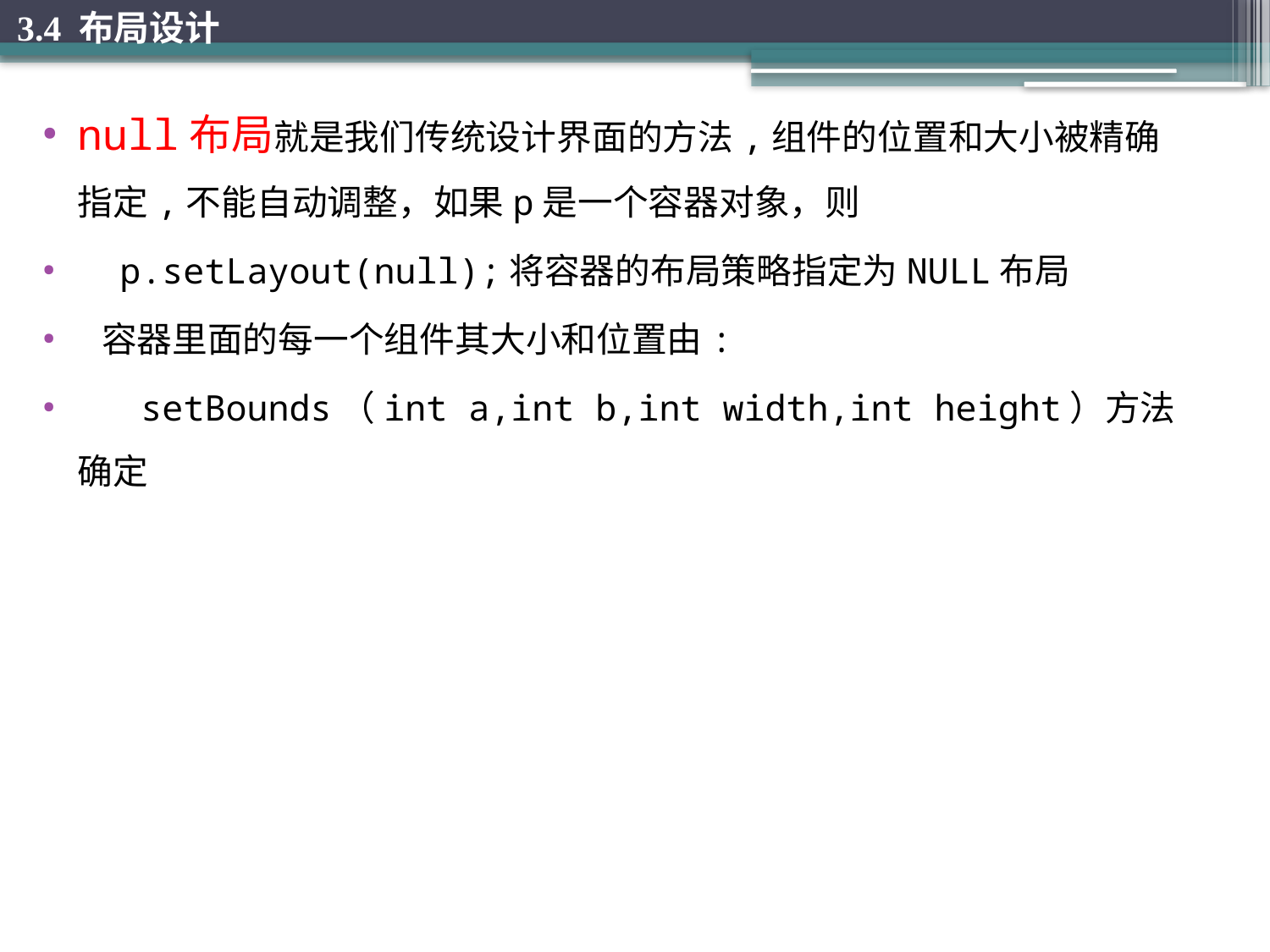

3.4 布局设计
null布局就是我们传统设计界面的方法,组件的位置和大小被精确指定,不能自动调整，如果p是一个容器对象，则
  p.setLayout(null);将容器的布局策略指定为NULL布局
  容器里面的每一个组件其大小和位置由:
   setBounds（int a,int b,int width,int height）方法确定